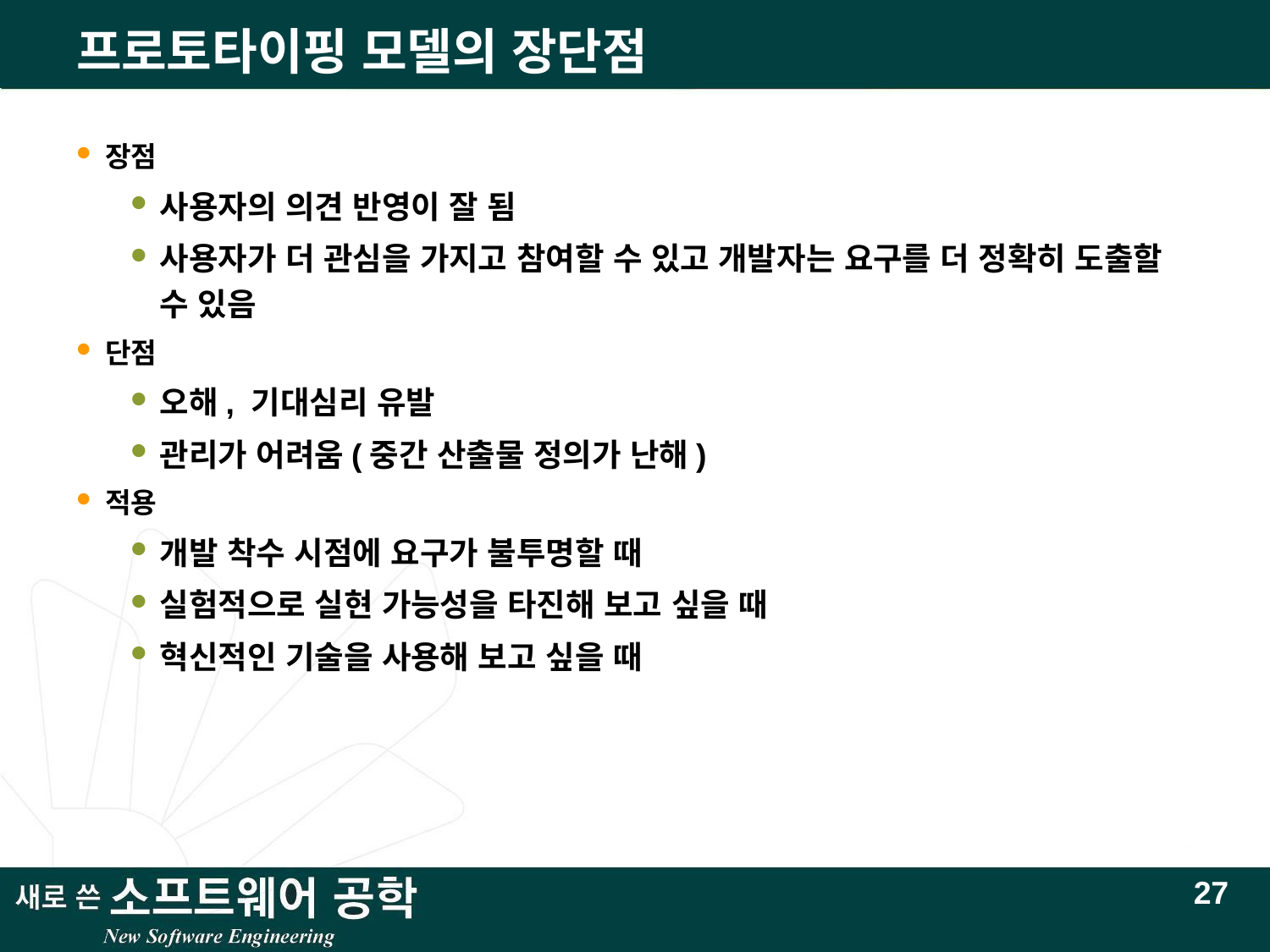

# 프로토타이핑 모델의 장단점
장점
사용자의 의견 반영이 잘 됨
사용자가 더 관심을 가지고 참여할 수 있고 개발자는 요구를 더 정확히 도출할 수 있음
단점
오해, 기대심리 유발
관리가 어려움(중간 산출물 정의가 난해)
적용
개발 착수 시점에 요구가 불투명할 때
실험적으로 실현 가능성을 타진해 보고 싶을 때
혁신적인 기술을 사용해 보고 싶을 때